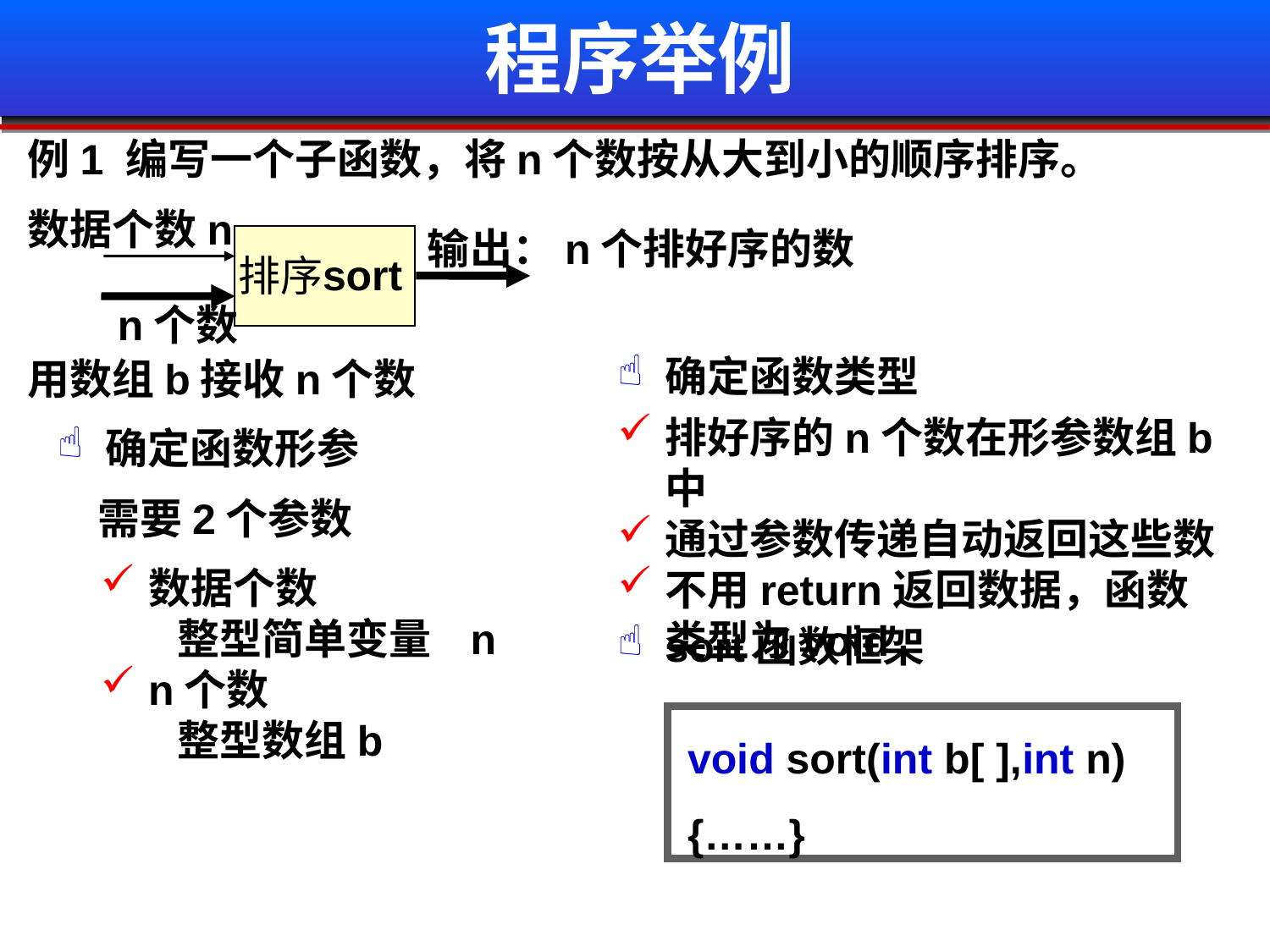

# 程序举例

例1 编写一个子函数，将n个数按从大到小的顺序排序。

数据个数n
输出：n个排好序的数

排序
sort

n个数

确定函数类型
用数组b接收n个数
排好序的n个数在形参数组b中
通过参数传递自动返回这些数
不用return返回数据，函数类型为void
确定函数形参
需要2个参数
数据个数
       整型简单变量   n
n个数
       整型数组b
sort函数框架
void sort(int b[ ],int n)
{……}